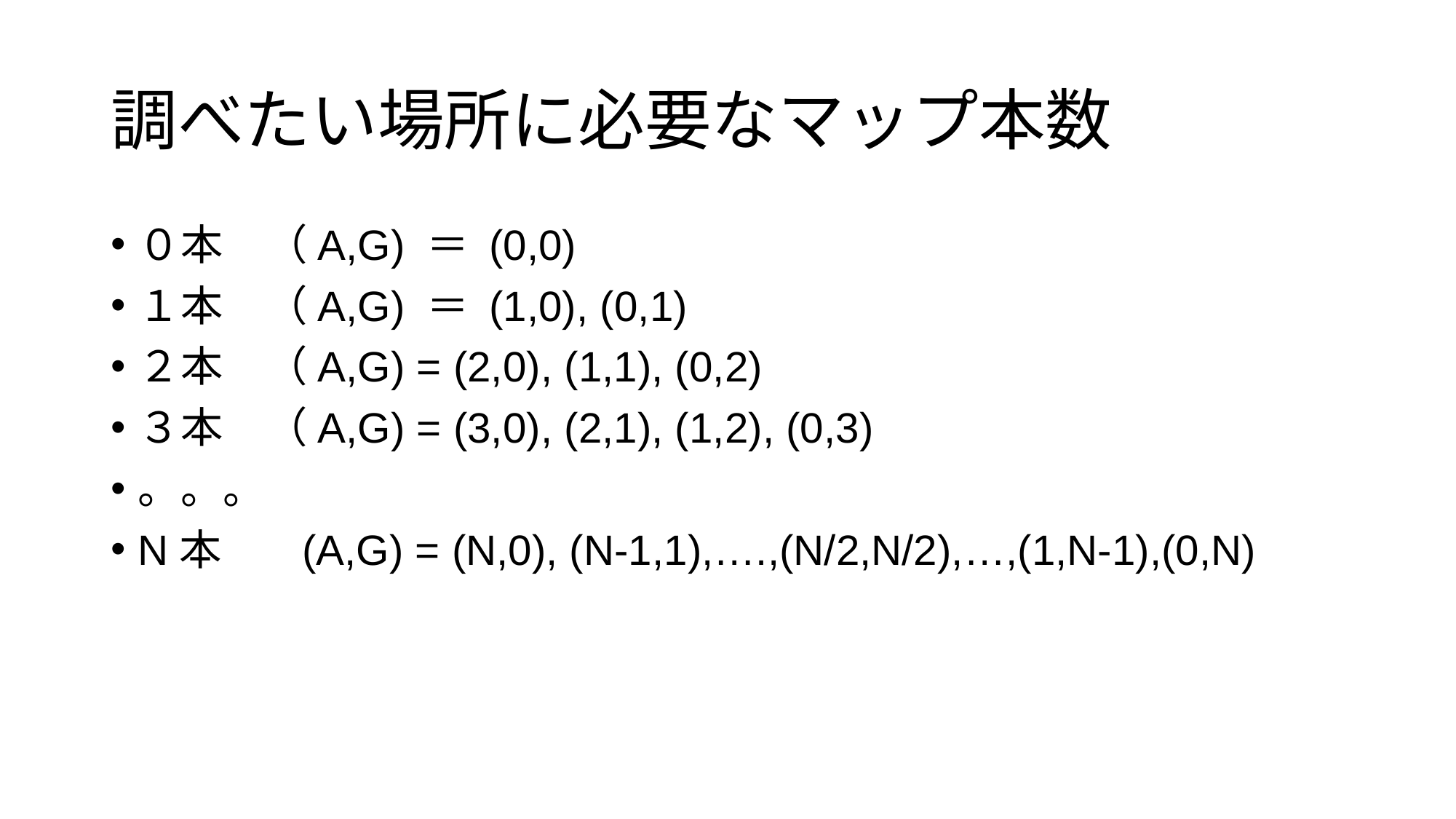

# 調べたい場所に必要なマップ本数
０本　（A,G) ＝ (0,0)
１本　（A,G) ＝ (1,0), (0,1)
２本　（A,G) = (2,0), (1,1), (0,2)
３本　（A,G) = (3,0), (2,1), (1,2), (0,3)
。。。
N本　   (A,G) = (N,0), (N-1,1),….,(N/2,N/2),…,(1,N-1),(0,N)